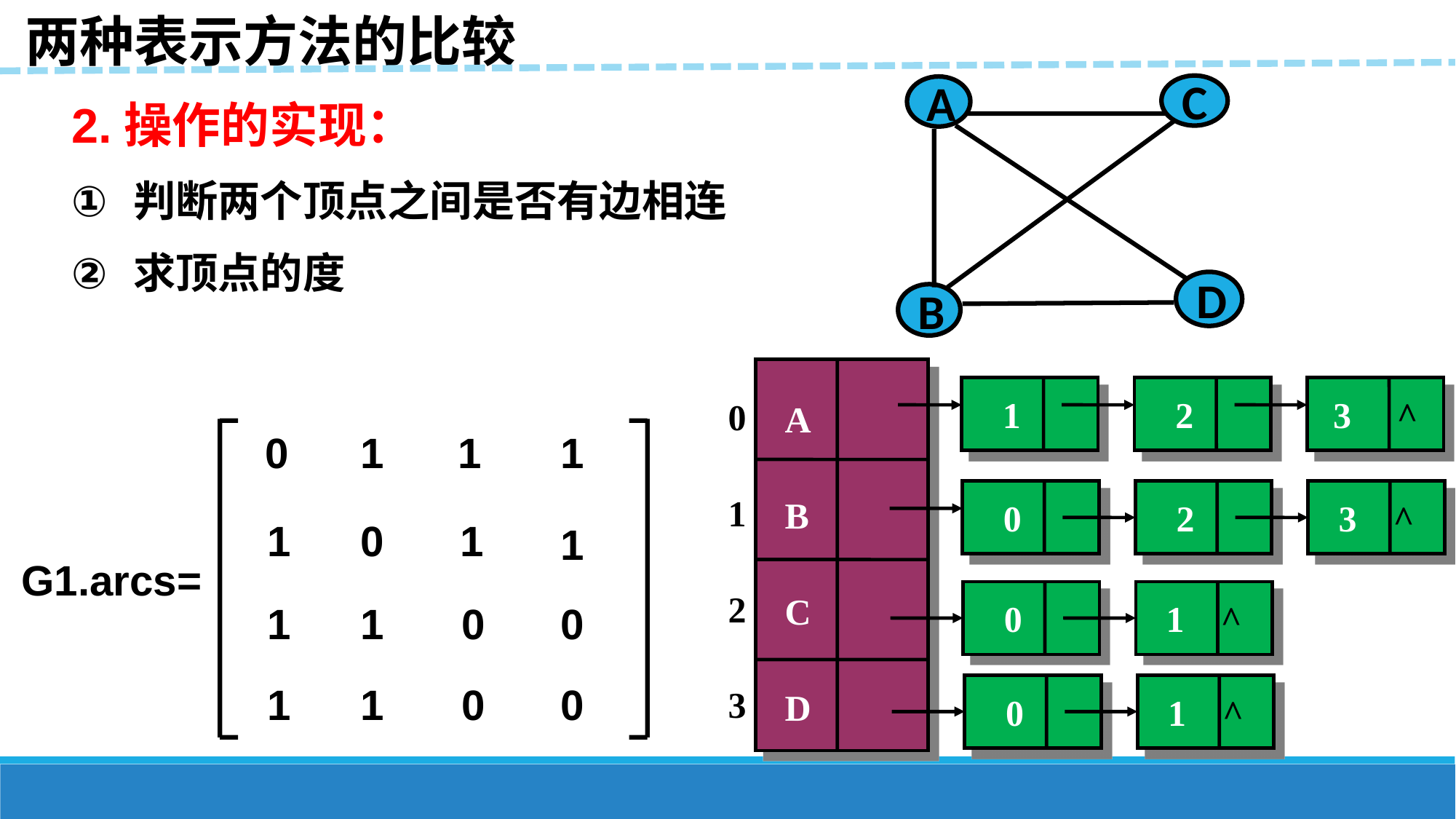

两种表示方法的比较
C
A

D

B
2.操作的实现：
判断两个顶点之间是否有边相连
求顶点的度

A

B

C

D

1

2

3     ^

0

1

2

3

0
1
1
1

1
0
1
1
1
1
0
0
1
1
0
0

G1.arcs=
0

2

3    ^

0

1    ^

0

1    ^